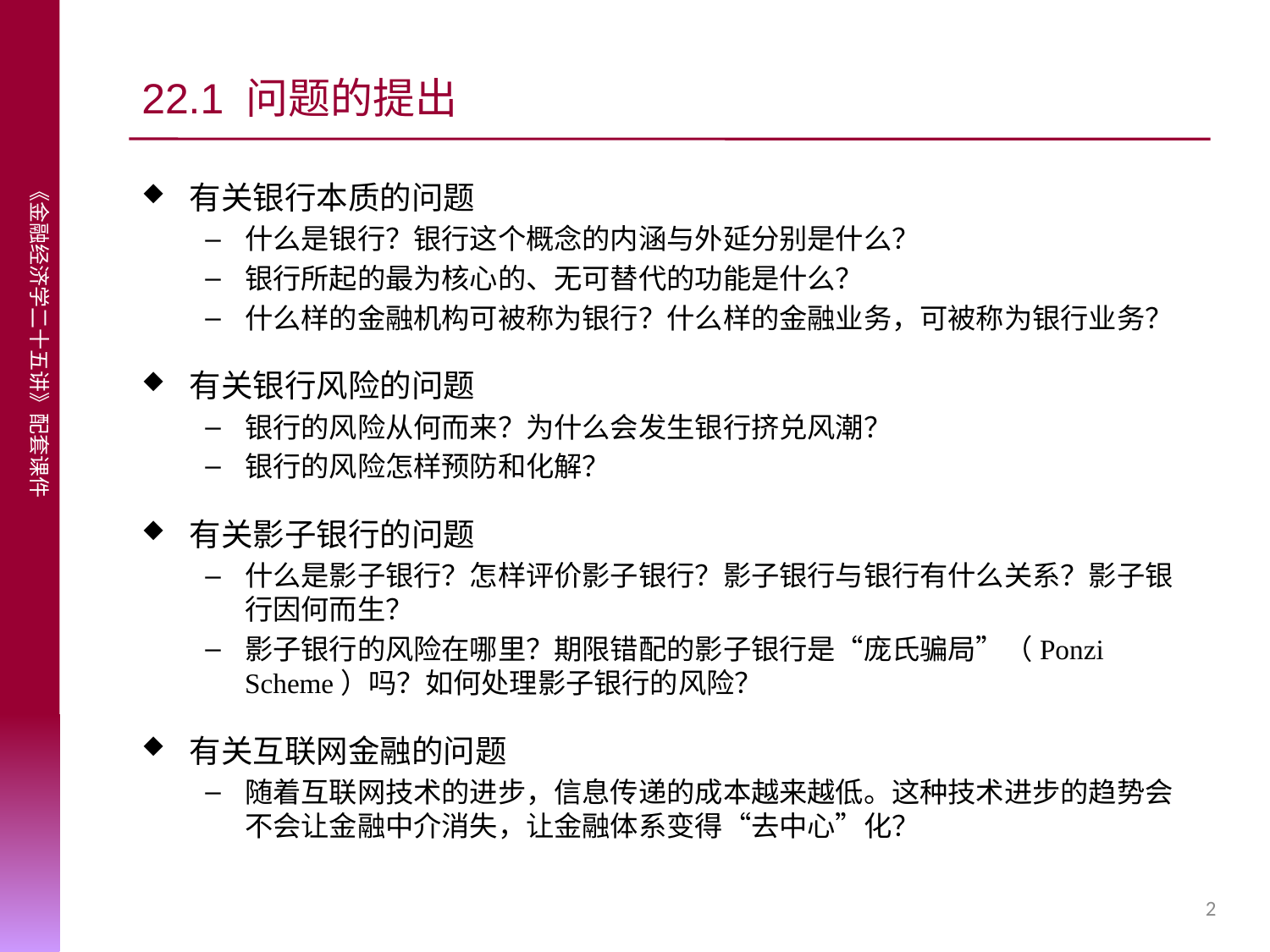

# 22.1 问题的提出
有关银行本质的问题
什么是银行？银行这个概念的内涵与外延分别是什么？
银行所起的最为核心的、无可替代的功能是什么？
什么样的金融机构可被称为银行？什么样的金融业务，可被称为银行业务？
有关银行风险的问题
银行的风险从何而来？为什么会发生银行挤兑风潮？
银行的风险怎样预防和化解？
有关影子银行的问题
什么是影子银行？怎样评价影子银行？影子银行与银行有什么关系？影子银行因何而生？
影子银行的风险在哪里？期限错配的影子银行是“庞氏骗局”（Ponzi Scheme）吗？如何处理影子银行的风险？
有关互联网金融的问题
随着互联网技术的进步，信息传递的成本越来越低。这种技术进步的趋势会不会让金融中介消失，让金融体系变得“去中心”化？
2